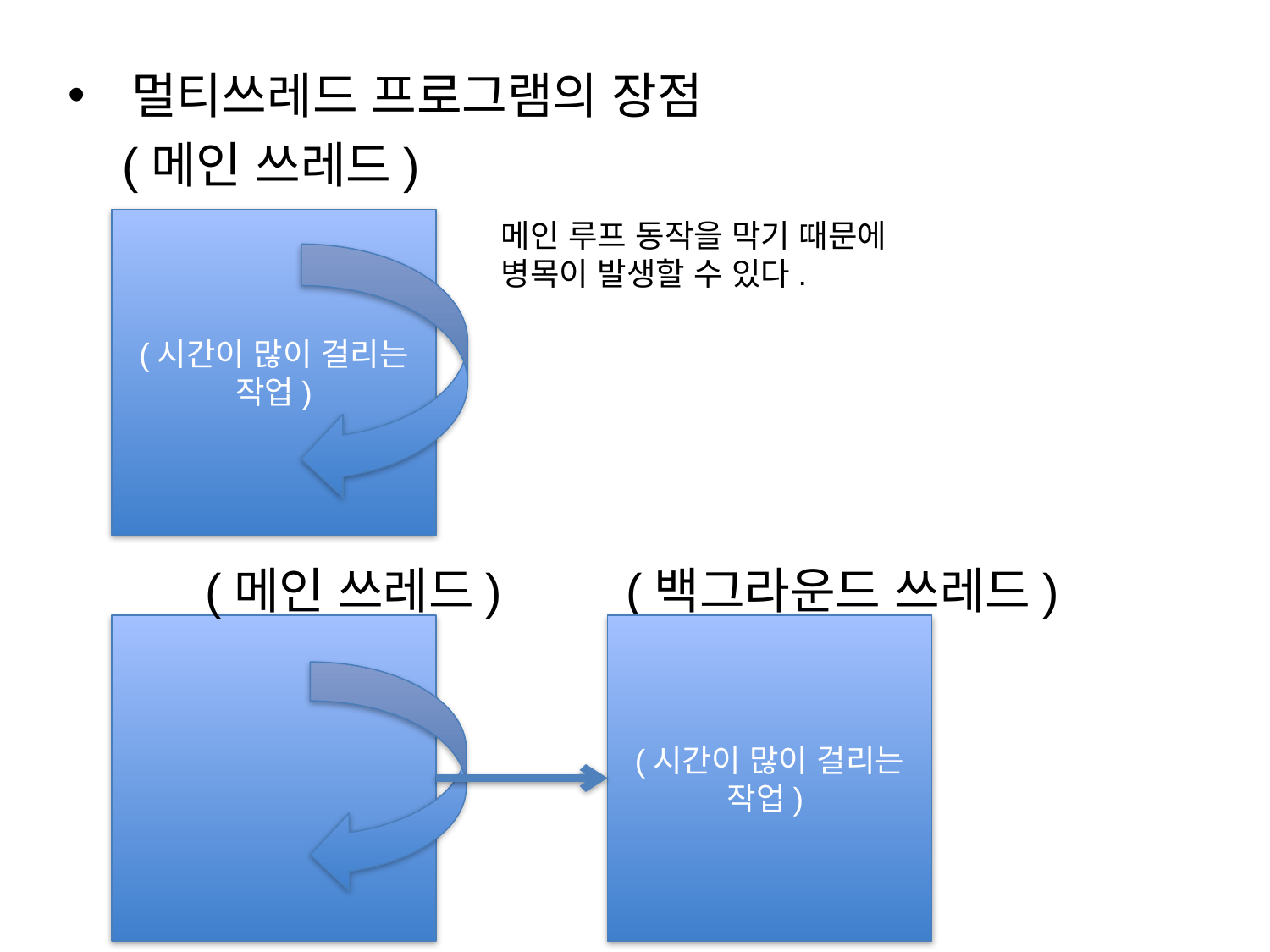

멀티쓰레드 프로그램의 장점
    (메인 쓰레드)
(시간이 많이 걸리는 작업)
메인 루프 동작을 막기 때문에
병목이 발생할 수 있다.

(메인 쓰레드)         (백그라운드 쓰레드)

(시간이 많이 걸리는 작업)